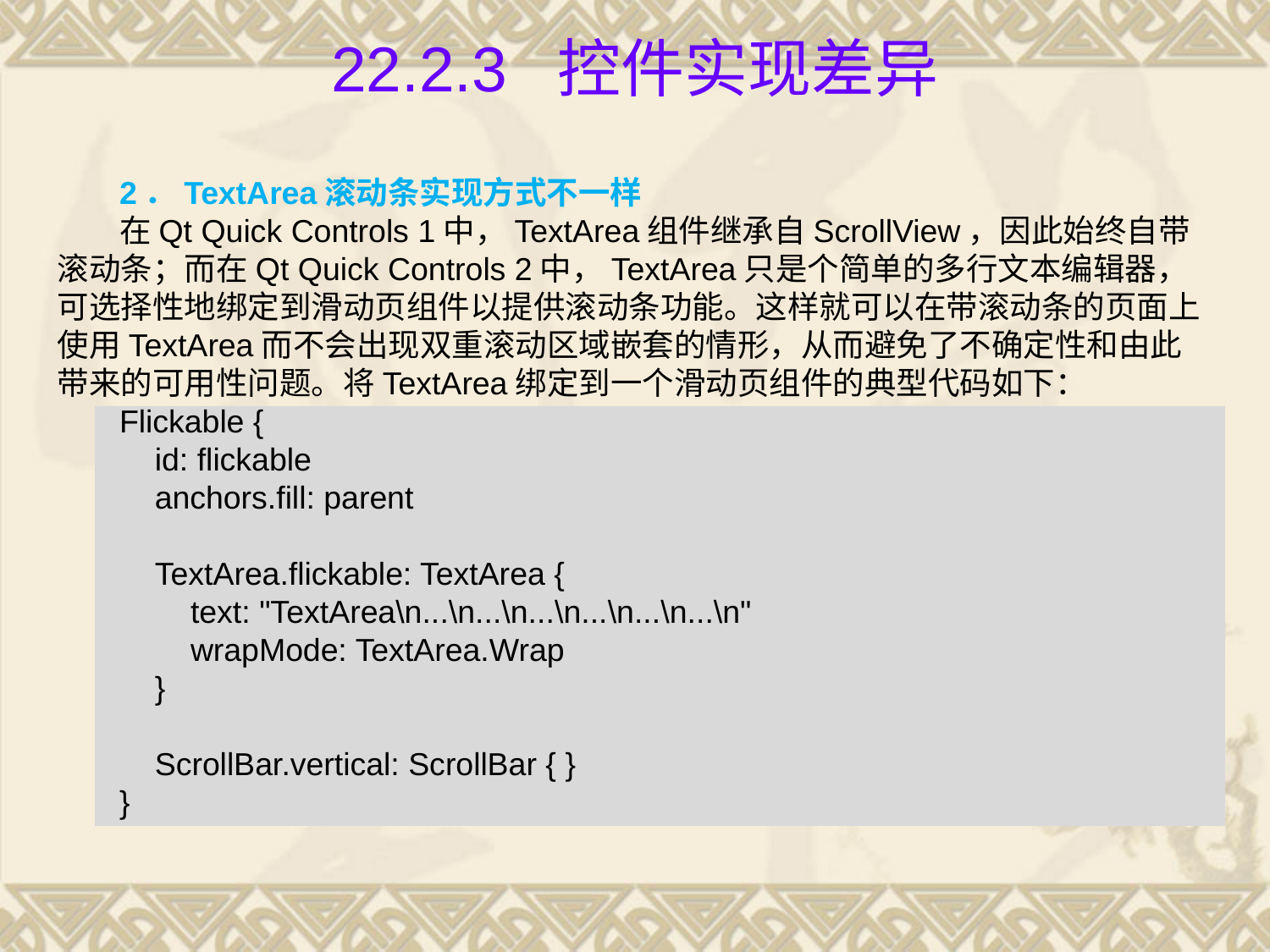

# 22.2.3  控件实现差异
2．TextArea滚动条实现方式不一样
在Qt Quick Controls 1中，TextArea组件继承自ScrollView，因此始终自带滚动条；而在Qt Quick Controls 2中，TextArea只是个简单的多行文本编辑器，可选择性地绑定到滑动页组件以提供滚动条功能。这样就可以在带滚动条的页面上使用TextArea而不会出现双重滚动区域嵌套的情形，从而避免了不确定性和由此带来的可用性问题。将TextArea绑定到一个滑动页组件的典型代码如下：
Flickable {
    id: flickable
    anchors.fill: parent

    TextArea.flickable: TextArea {
        text: "TextArea\n...\n...\n...\n...\n...\n...\n"
        wrapMode: TextArea.Wrap
    }

    ScrollBar.vertical: ScrollBar { }
}